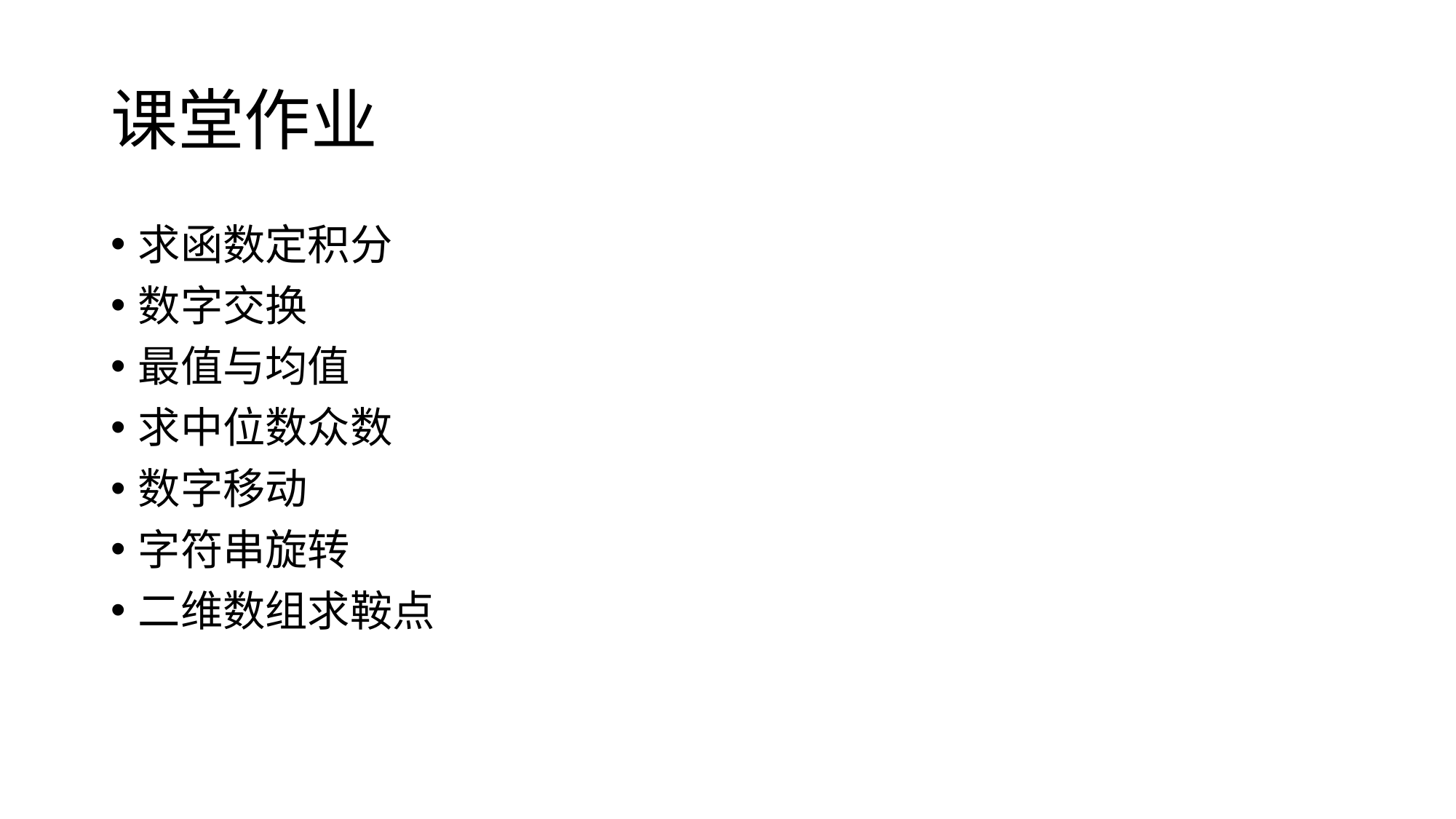

# 课堂作业
求函数定积分
数字交换
最值与均值
求中位数众数
数字移动
字符串旋转
二维数组求鞍点